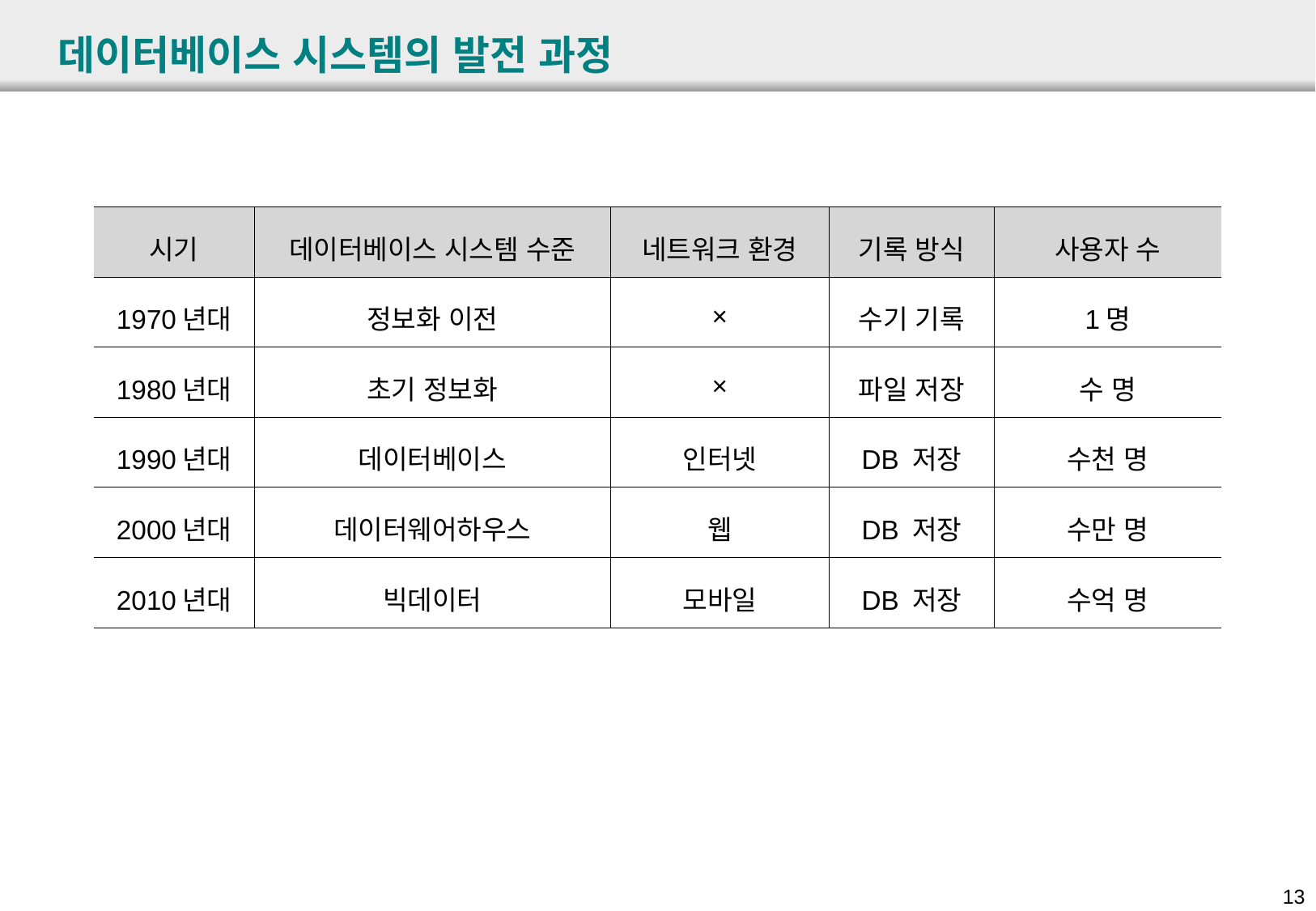

# 데이터베이스 시스템의 발전 과정
| 시기 | 데이터베이스 시스템 수준 | 네트워크 환경 | 기록 방식 | 사용자 수 |
| --- | --- | --- | --- | --- |
| 1970년대 | 정보화 이전 | × | 수기 기록 | 1명 |
| 1980년대 | 초기 정보화 | × | 파일 저장 | 수 명 |
| 1990년대 | 데이터베이스 | 인터넷 | DB 저장 | 수천 명 |
| 2000년대 | 데이터웨어하우스 | 웹 | DB 저장 | 수만 명 |
| 2010년대 | 빅데이터 | 모바일 | DB 저장 | 수억 명 |